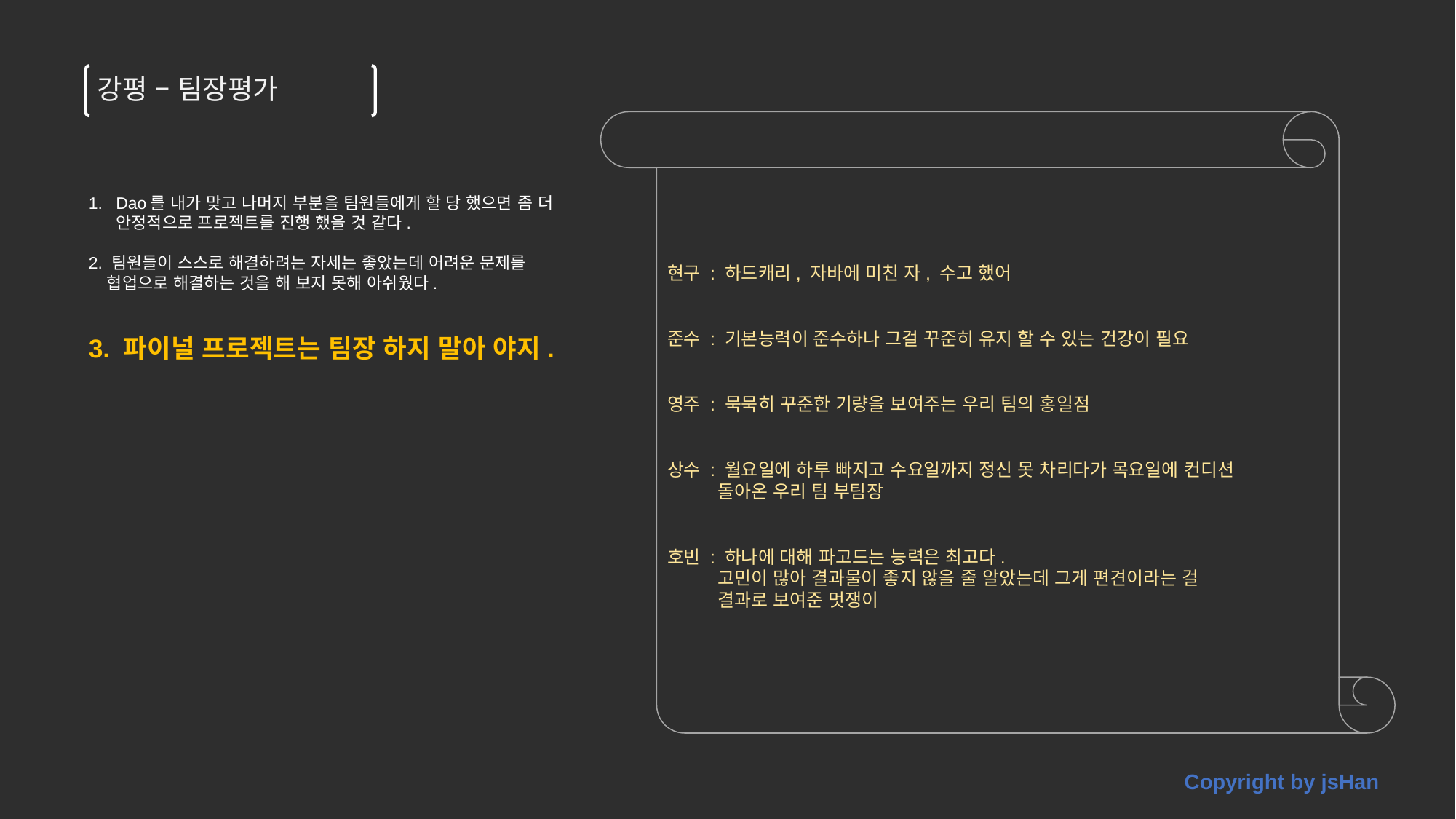

강평 – 팀장평가
현구 : 하드캐리, 자바에 미친 자, 수고 했어

준수 : 기본능력이 준수하나 그걸 꾸준히 유지 할 수 있는 건강이 필요

영주 : 묵묵히 꾸준한 기량을 보여주는 우리 팀의 홍일점

상수 : 월요일에 하루 빠지고 수요일까지 정신 못 차리다가 목요일에 컨디션
         돌아온 우리 팀 부팀장

호빈 : 하나에 대해 파고드는 능력은 최고다.
         고민이 많아 결과물이 좋지 않을 줄 알았는데 그게 편견이라는 걸
         결과로 보여준 멋쟁이
Dao를 내가 맞고 나머지 부분을 팀원들에게 할 당 했으면 좀 더 안정적으로 프로젝트를 진행 했을 것 같다.

2. 팀원들이 스스로 해결하려는 자세는 좋았는데 어려운 문제를
   협업으로 해결하는 것을 해 보지 못해 아쉬웠다.

3. 파이널 프로젝트는 팀장 하지 말아 야지.